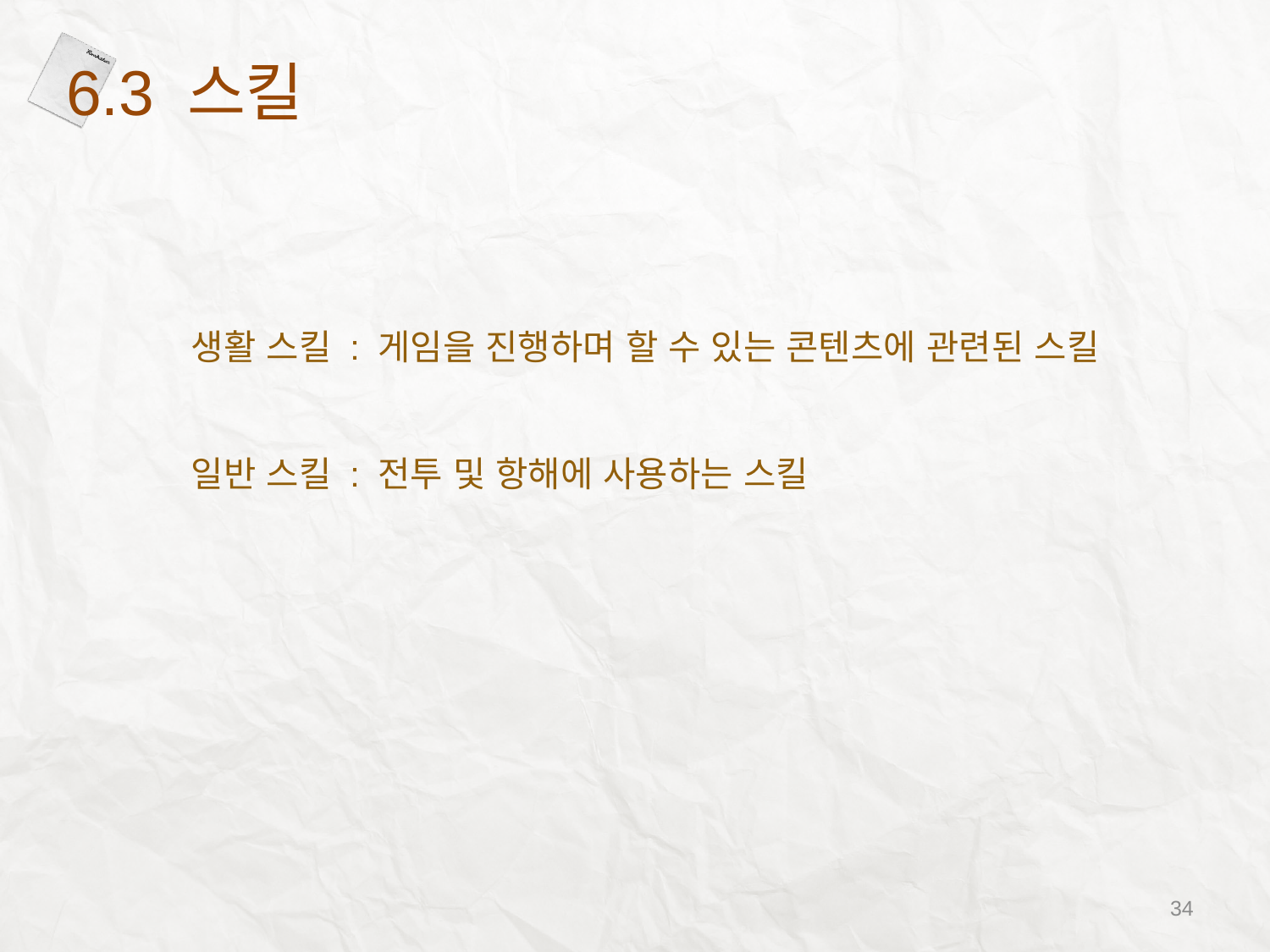

6.3 스킬
생활 스킬 : 게임을 진행하며 할 수 있는 콘텐츠에 관련된 스킬

일반 스킬 : 전투 및 항해에 사용하는 스킬

34